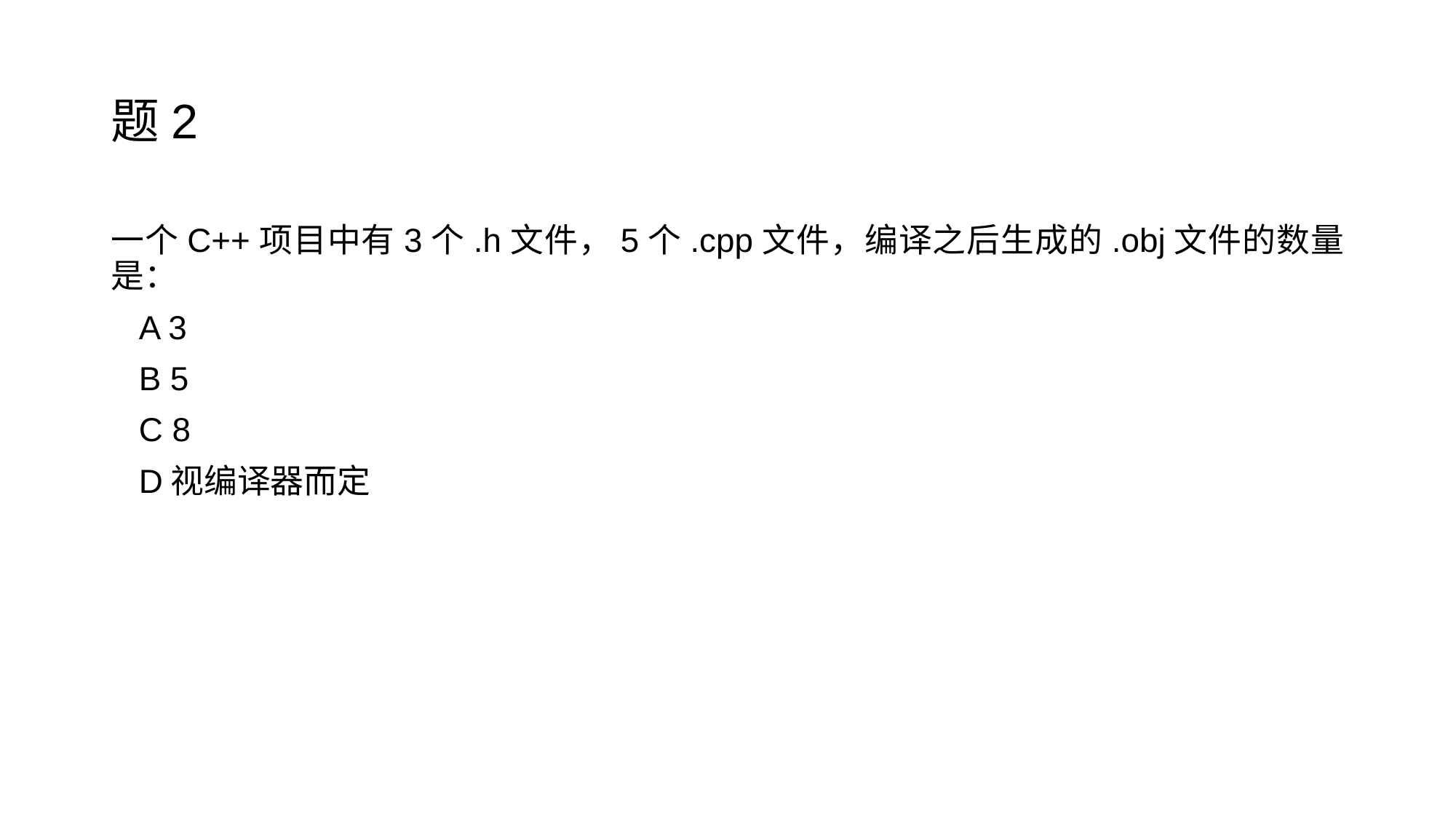

# 题2
一个C++项目中有3个.h文件，5个.cpp文件，编译之后生成的.obj文件的数量是：
   A 3
   B 5
   C 8
   D视编译器而定